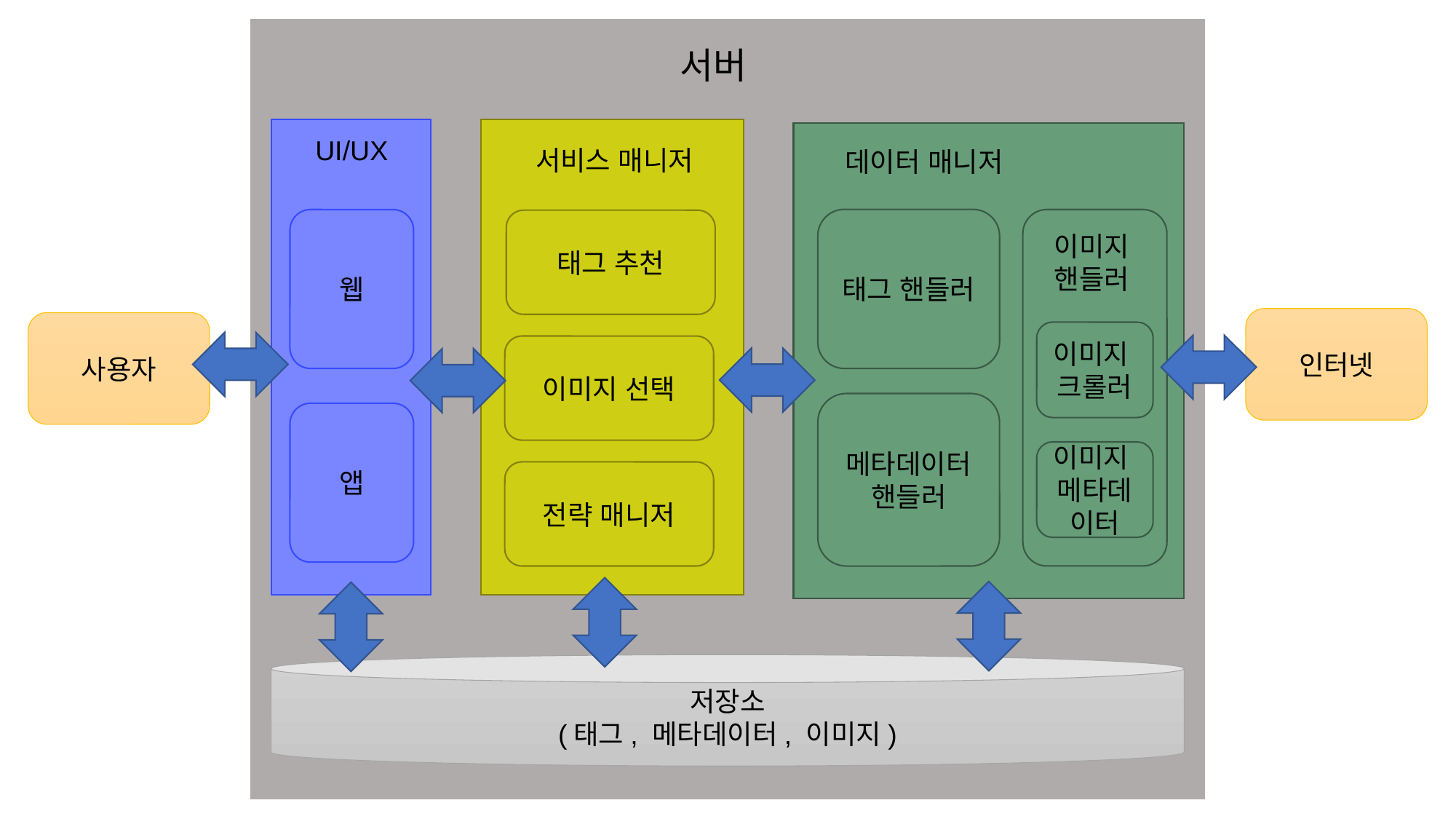

서버

UI/UX
서비스 매니저
데이터 매니저
태그 핸들러
웹

태그 추천
이미지
핸들러
인터넷
사용자
이미지
크롤러

이미지 선택

메타데이터
핸들러
앱
이미지
메타데이터
전략 매니저

저장소
(태그, 메타데이터, 이미지)